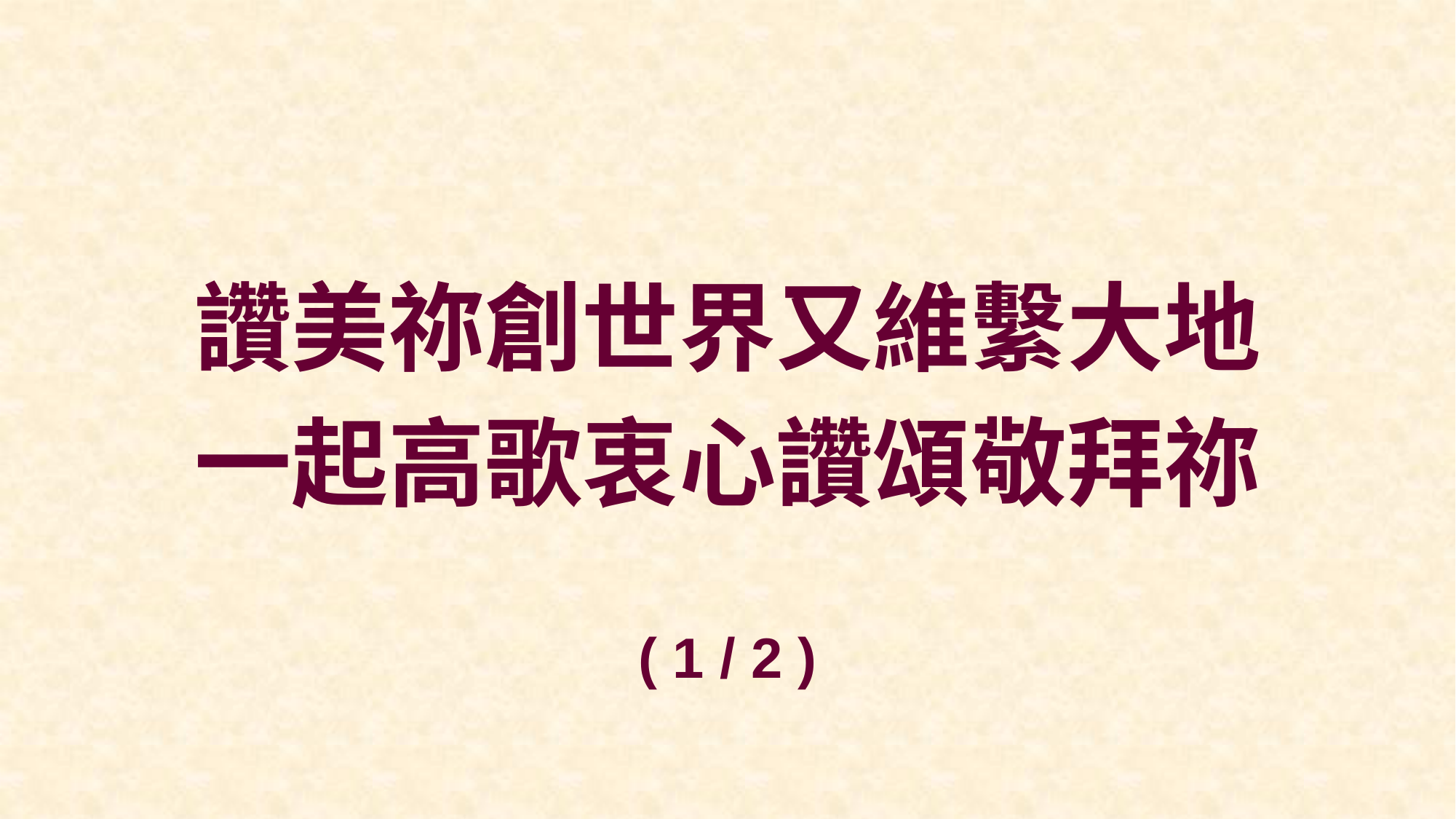

讚美祢創世界又維繫大地
一起高歌衷心讚頌敬拜祢
( 1 / 2 )